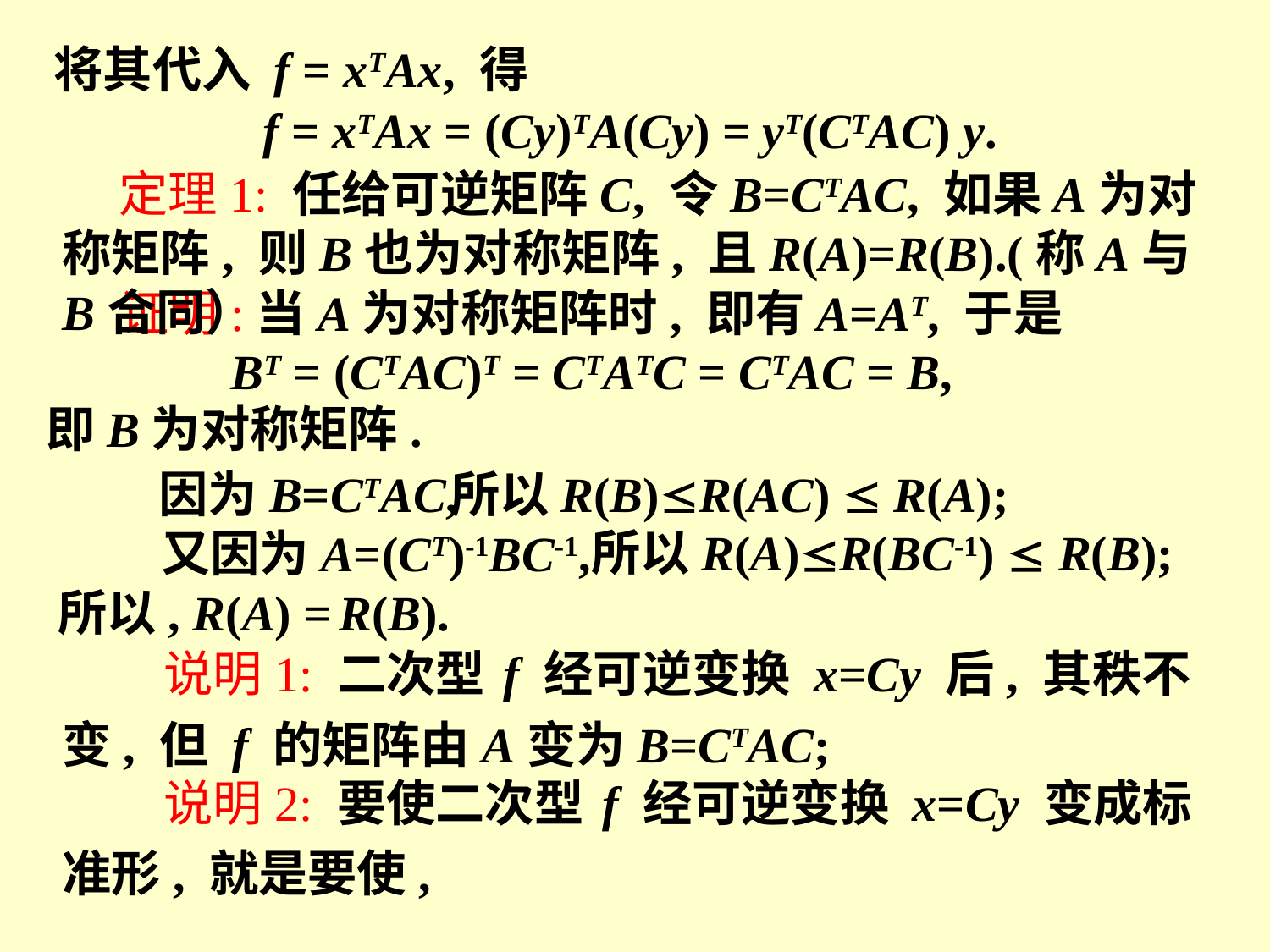

将其代入 f = xTAx, 得
f = xTAx = (Cy)TA(Cy) = yT(CTAC) y.
    定理1: 任给可逆矩阵C, 令B=CTAC, 如果A为对称矩阵, 则B也为对称矩阵, 且R(A)=R(B).(称A与B合同）
证明:当A为对称矩阵时, 即有A=AT, 于是
BT = (CTAC)T = CTATC = CTAC = B,
即B为对称矩阵.
所以R(B)≤R(AC) ≤ R(A);
因为B=CTAC,
所以R(A)≤R(BC-1) ≤ R(B);
又因为A=(CT)-1BC-1,
所以, R(A) = R(B).
        说明1: 二次型 f 经可逆变换 x=Cy 后, 其秩不变, 但 f 的矩阵由A变为B=CTAC;
        说明2: 要使二次型 f 经可逆变换 x=Cy 变成标准形, 就是要使,